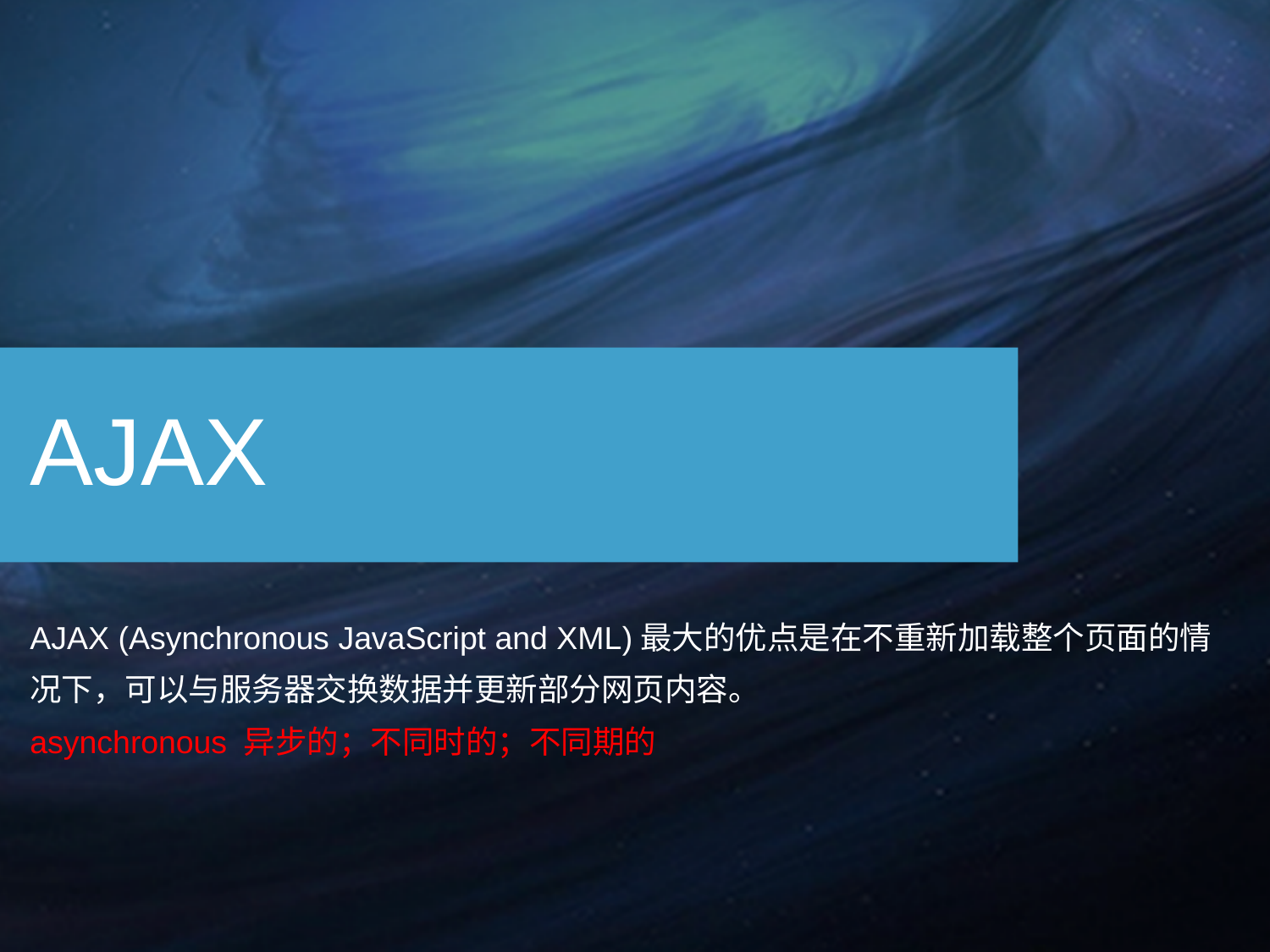

# AJAX
AJAX (Asynchronous JavaScript and XML)最大的优点是在不重新加载整个页面的情
况下，可以与服务器交换数据并更新部分网页内容。
asynchronous 异步的；不同时的；不同期的